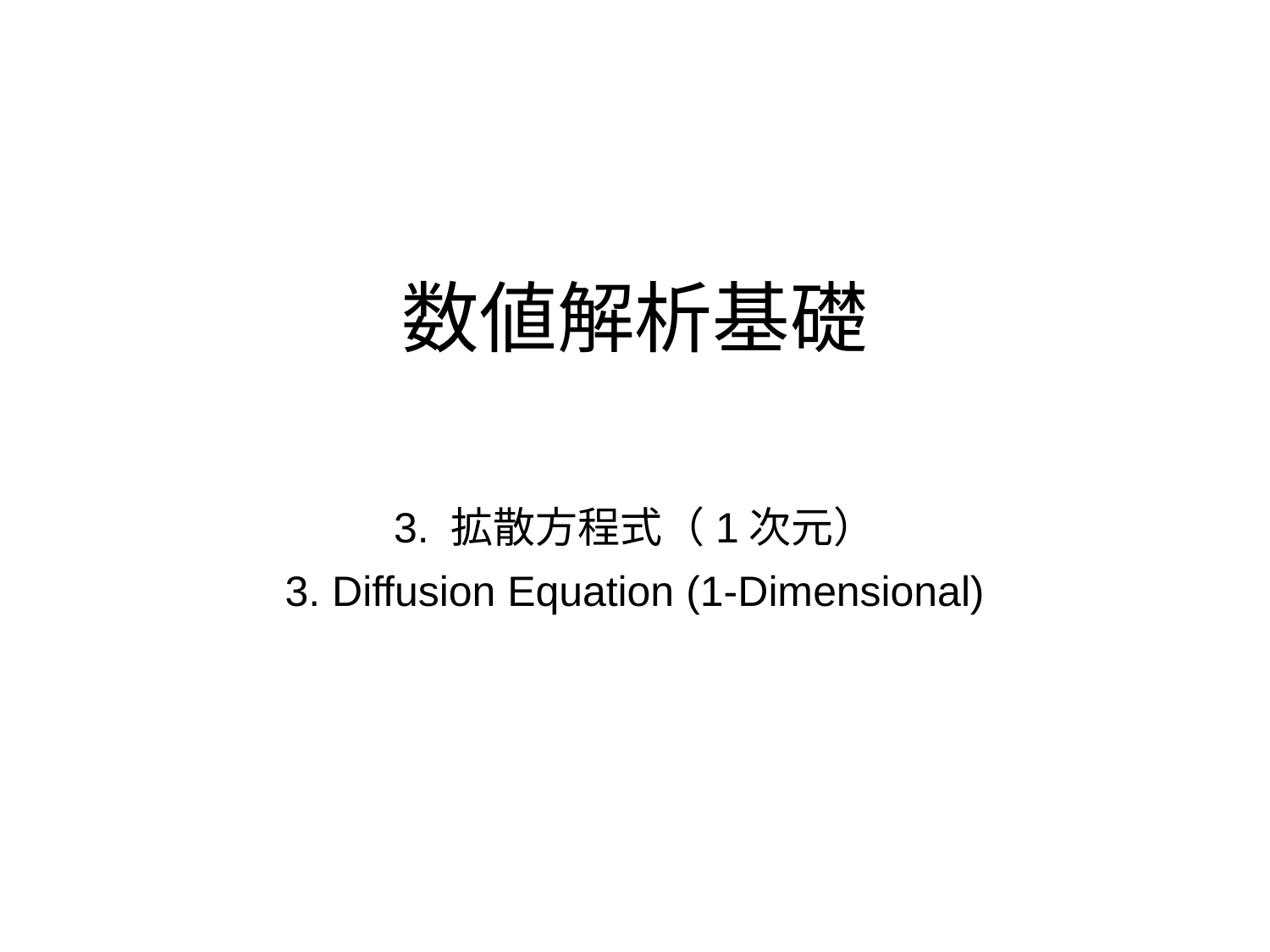

# 数値解析基礎
3. 拡散方程式（1次元）
3. Diffusion Equation (1-Dimensional)